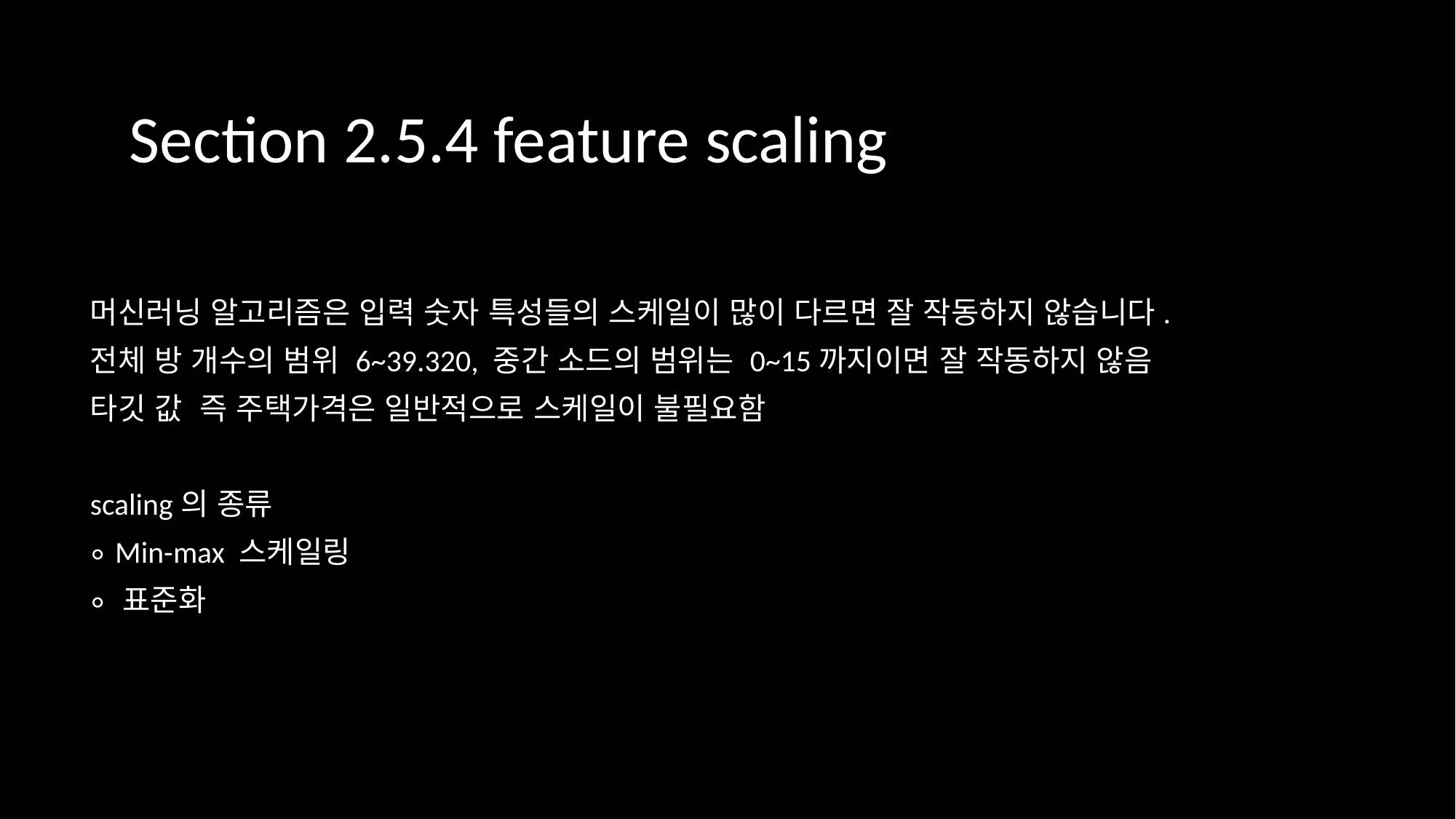

Section 2.5.4 feature scaling

머신러닝 알고리즘은 입력 숫자 특성들의 스케일이 많이 다르면 잘 작동하지 않습니다.
전체 방 개수의 범위 6~39.320, 중간 소드의 범위는 0~15까지이면 잘 작동하지 않음
타깃 값  즉 주택가격은 일반적으로 스케일이 불필요함

scaling의 종류
∘ Min-max 스케일링
∘ 표준화